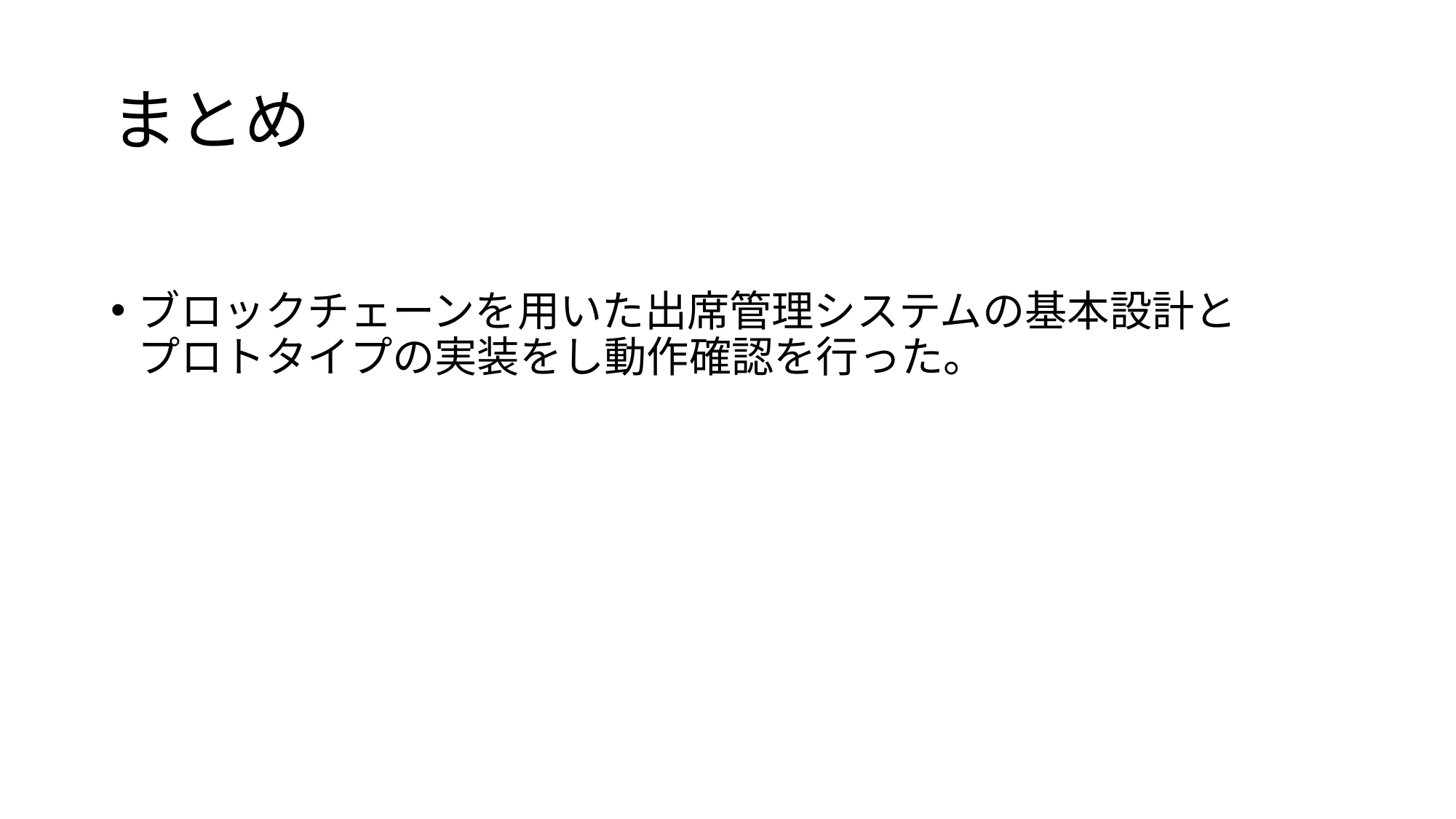

# まとめ

ブロックチェーンを用いた出席管理システムの基本設計と　　プロトタイプの実装をし動作確認を行った。